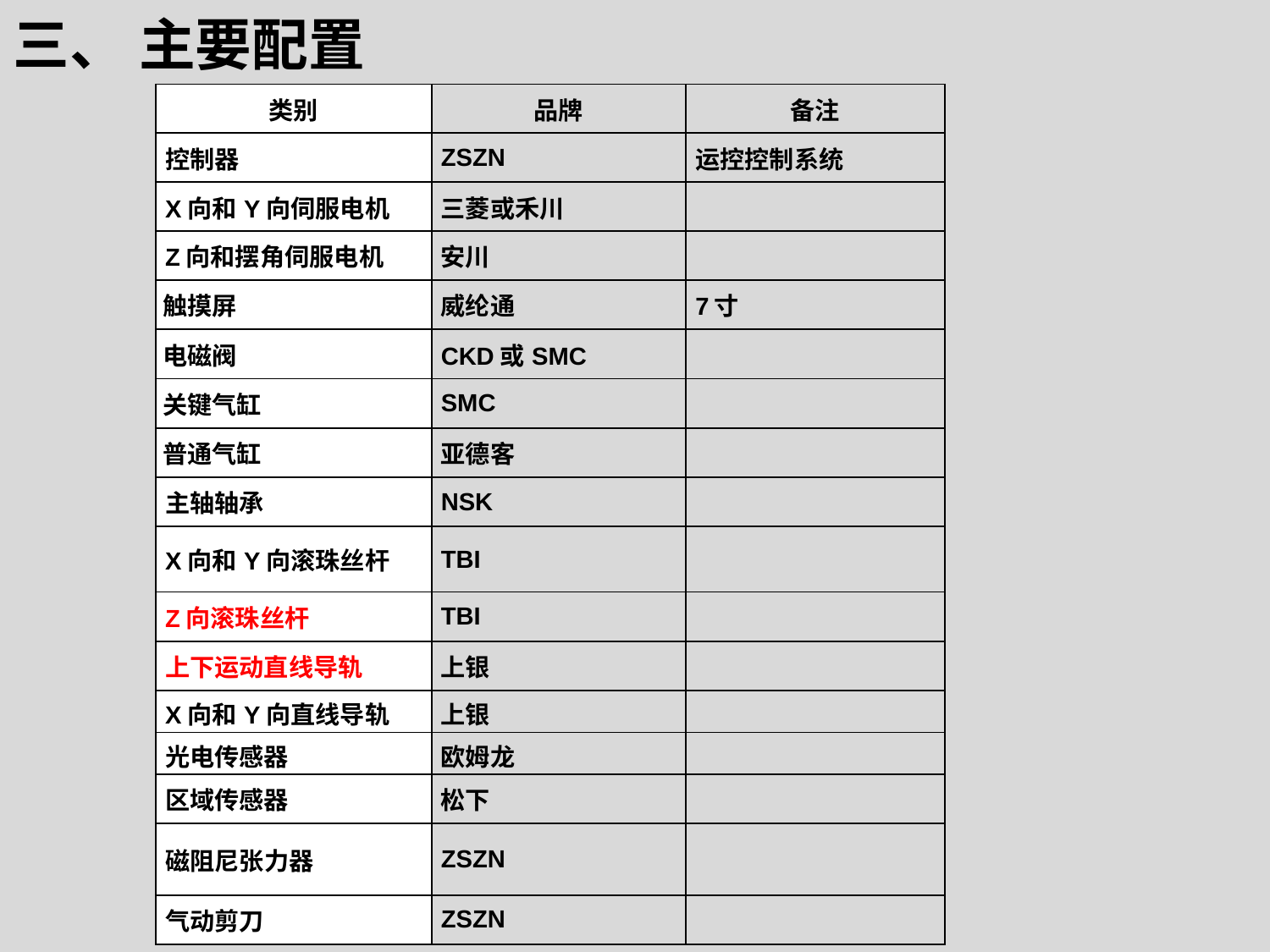

三、 主要配置
| 类别 | 品牌 | 备注 |
| --- | --- | --- |
| 控制器 | ZSZN | 运控控制系统 |
| X向和Y向伺服电机 | 三菱或禾川 |  |
| Z向和摆角伺服电机 | 安川 |  |
| 触摸屏 | 威纶通 | 7寸 |
| 电磁阀 | CKD或SMC |  |
| 关键气缸 | SMC |  |
| 普通气缸 | 亚德客 |  |
| 主轴轴承 | NSK |  |
| X向和Y向滚珠丝杆 | TBI |  |
| Z向滚珠丝杆 | TBI |  |
| 上下运动直线导轨 | 上银 |  |
| X向和Y向直线导轨 | 上银 |  |
| 光电传感器 | 欧姆龙 |  |
| 区域传感器 | 松下 |  |
| 磁阻尼张力器 | ZSZN |  |
| 气动剪刀 | ZSZN |  |